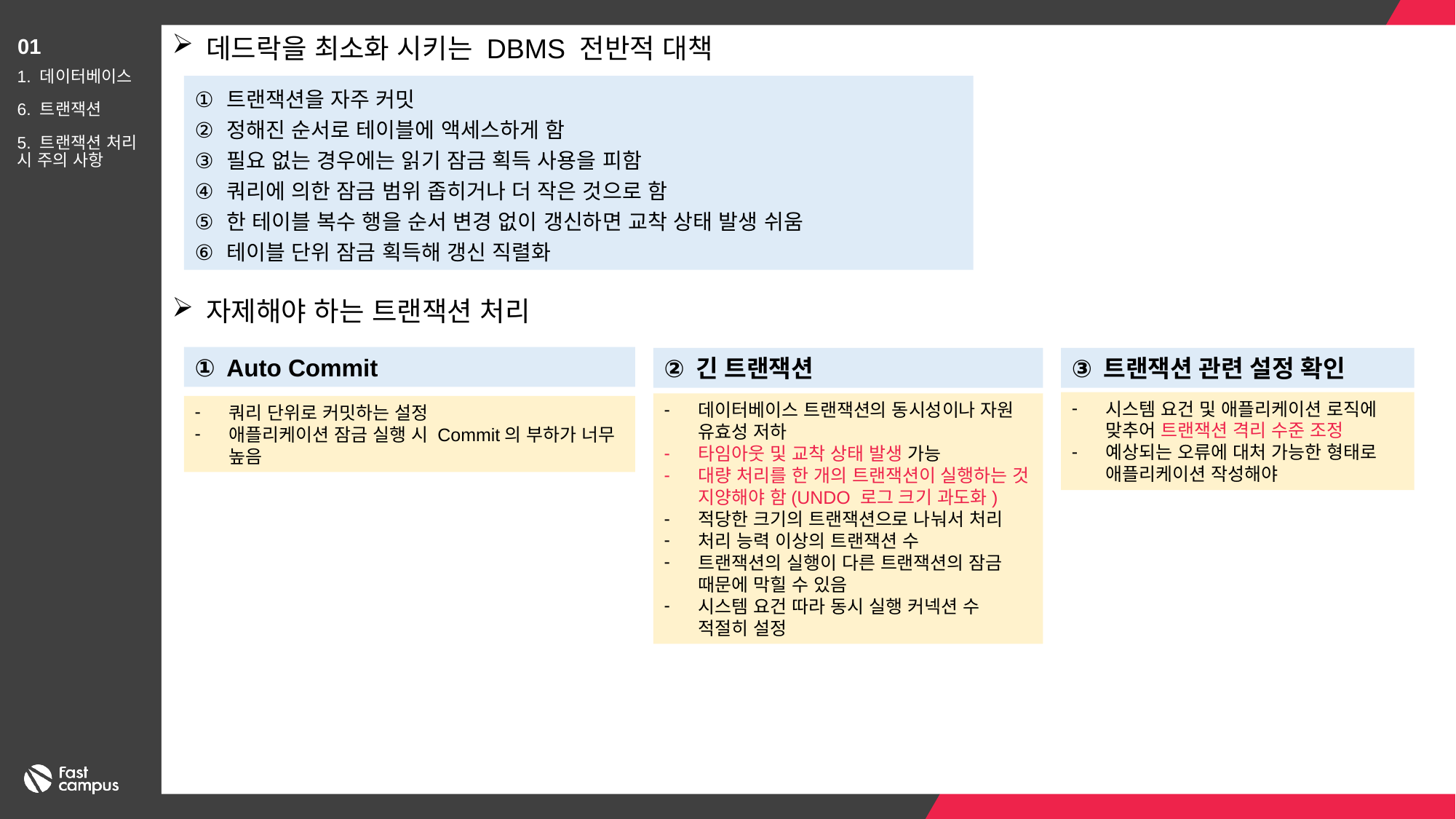

데드락을 최소화 시키는 DBMS 전반적 대책
01
1. 데이터베이스
6. 트랜잭션
5. 트랜잭션 처리 시 주의 사항
트랜잭션을 자주 커밋
정해진 순서로 테이블에 액세스하게 함
필요 없는 경우에는 읽기 잠금 획득 사용을 피함
쿼리에 의한 잠금 범위 좁히거나 더 작은 것으로 함
한 테이블 복수 행을 순서 변경 없이 갱신하면 교착 상태 발생 쉬움
테이블 단위 잠금 획득해 갱신 직렬화
자제해야 하는 트랜잭션 처리
Auto Commit
긴 트랜잭션
트랜잭션 관련 설정 확인
시스템 요건 및 애플리케이션 로직에 맞추어 트랜잭션 격리 수준 조정
예상되는 오류에 대처 가능한 형태로 애플리케이션 작성해야
데이터베이스 트랜잭션의 동시성이나 자원 유효성 저하
타임아웃 및 교착 상태 발생 가능
대량 처리를 한 개의 트랜잭션이 실행하는 것 지양해야 함(UNDO 로그 크기 과도화)
적당한 크기의 트랜잭션으로 나눠서 처리
처리 능력 이상의 트랜잭션 수
트랜잭션의 실행이 다른 트랜잭션의 잠금 때문에 막힐 수 있음
시스템 요건 따라 동시 실행 커넥션 수 적절히 설정
쿼리 단위로 커밋하는 설정
애플리케이션 잠금 실행 시 Commit의 부하가 너무 높음